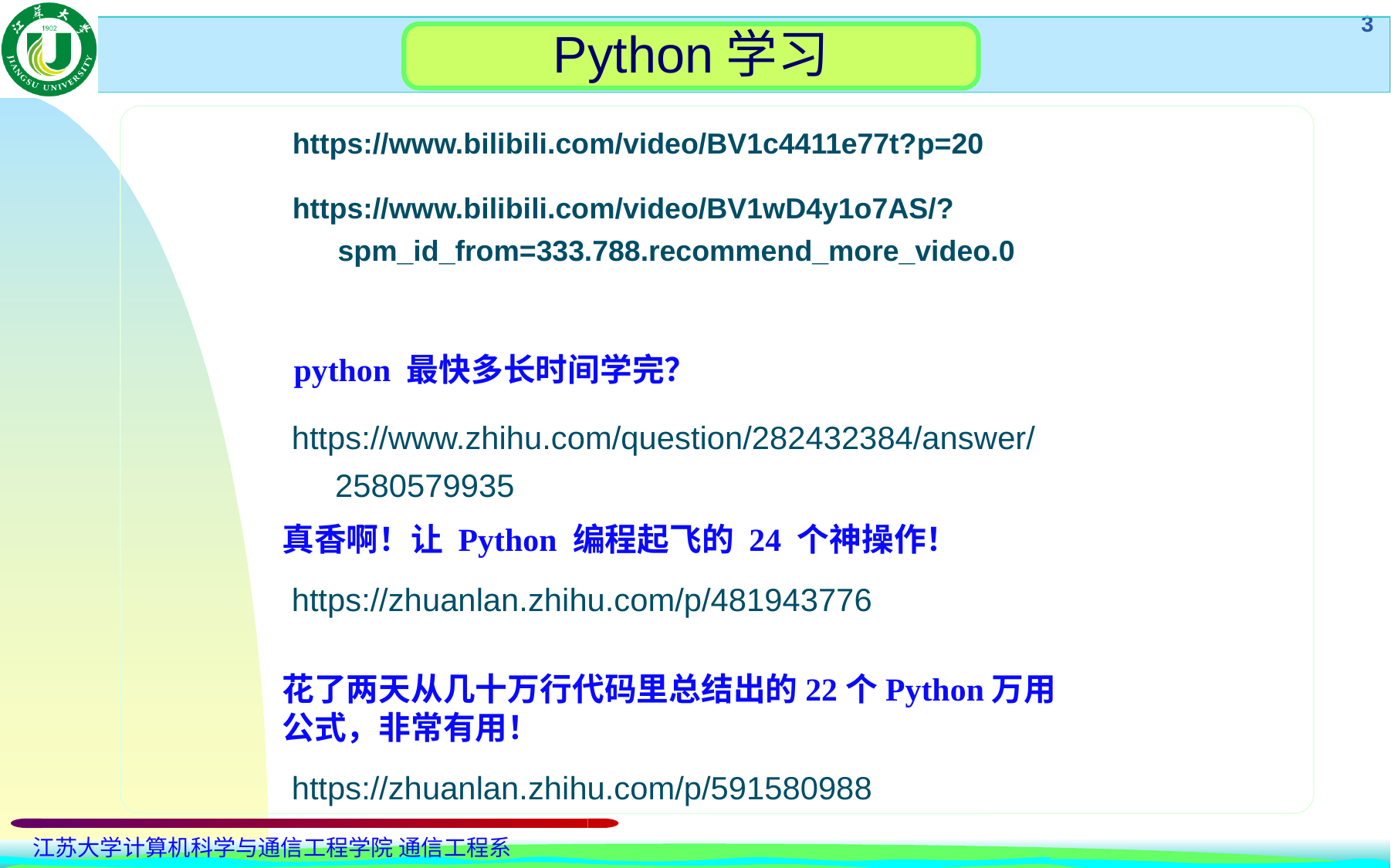

Python学习
https://www.bilibili.com/video/BV1c4411e77t?p=20
https://www.bilibili.com/video/BV1wD4y1o7AS/?spm_id_from=333.788.recommend_more_video.0
python 最快多长时间学完？
https://www.zhihu.com/question/282432384/answer/2580579935
真香啊！让 Python 编程起飞的 24 个神操作！
https://zhuanlan.zhihu.com/p/481943776
花了两天从几十万行代码里总结出的22个Python万用公式，非常有用！
https://zhuanlan.zhihu.com/p/591580988